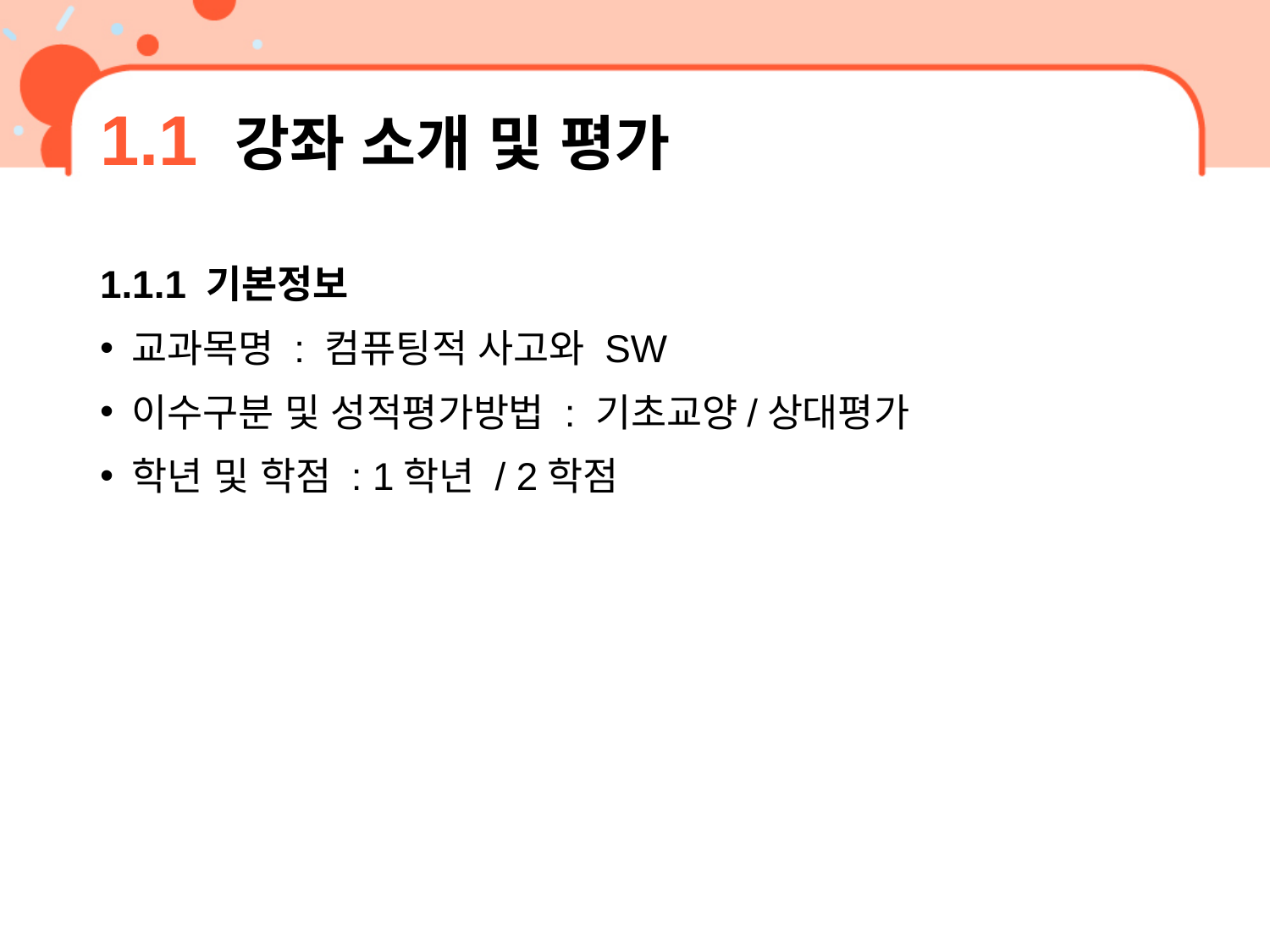

# 1.1 강좌 소개 및 평가
1.1.1 기본정보
교과목명 : 컴퓨팅적 사고와 SW
이수구분 및 성적평가방법 : 기초교양/상대평가
학년 및 학점 : 1학년 / 2학점